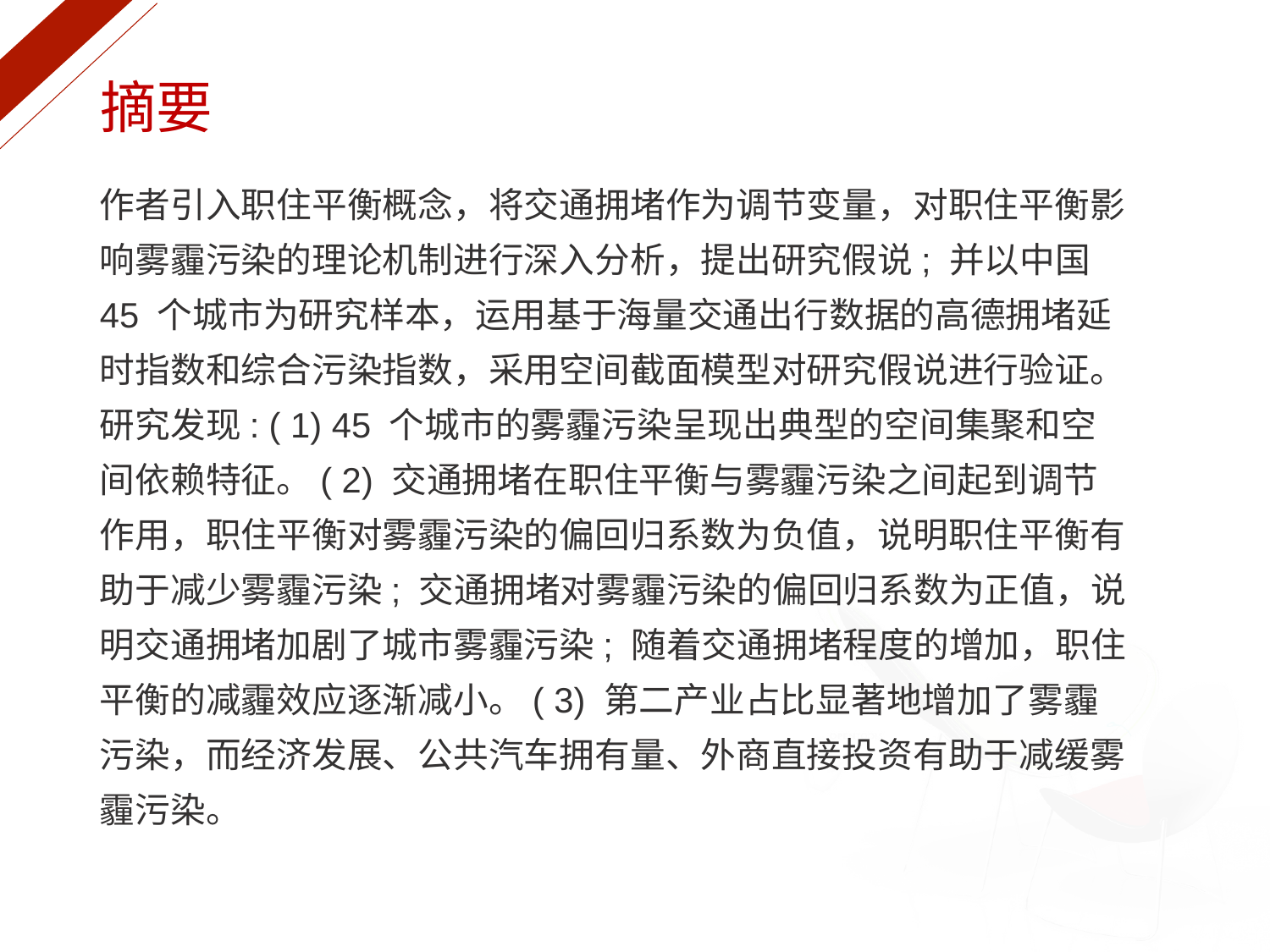

摘要
作者引入职住平衡概念，将交通拥堵作为调节变量，对职住平衡影响雾霾污染的理论机制进行深入分析，提出研究假说; 并以中国45 个城市为研究样本，运用基于海量交通出行数据的高德拥堵延时指数和综合污染指数，采用空间截面模型对研究假说进行验证。研究发现: ( 1) 45 个城市的雾霾污染呈现出典型的空间集聚和空间依赖特征。( 2) 交通拥堵在职住平衡与雾霾污染之间起到调节作用，职住平衡对雾霾污染的偏回归系数为负值，说明职住平衡有助于减少雾霾污染; 交通拥堵对雾霾污染的偏回归系数为正值，说明交通拥堵加剧了城市雾霾污染; 随着交通拥堵程度的增加，职住平衡的减霾效应逐渐减小。( 3) 第二产业占比显著地增加了雾霾污染，而经济发展、公共汽车拥有量、外商直接投资有助于减缓雾霾污染。